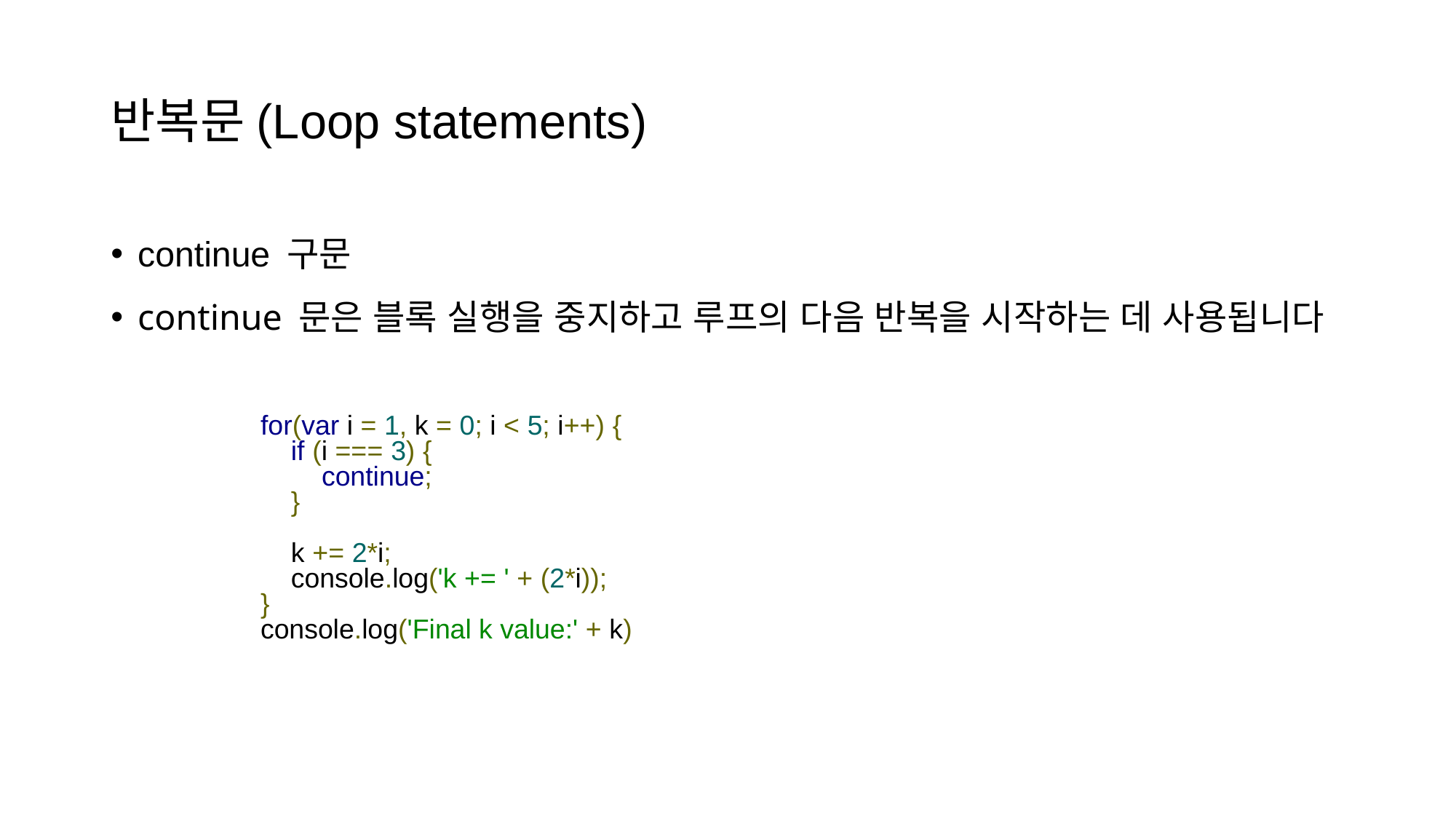

# 반복문(Loop statements)
continue 구문
continue 문은 블록 실행을 중지하고 루프의 다음 반복을 시작하는 데 사용됩니다
for(var i = 1, k = 0; i < 5; i++) {
    if (i === 3) {
        continue;
    }

    k += 2*i;
    console.log('k += ' + (2*i));
}
console.log('Final k value:' + k)